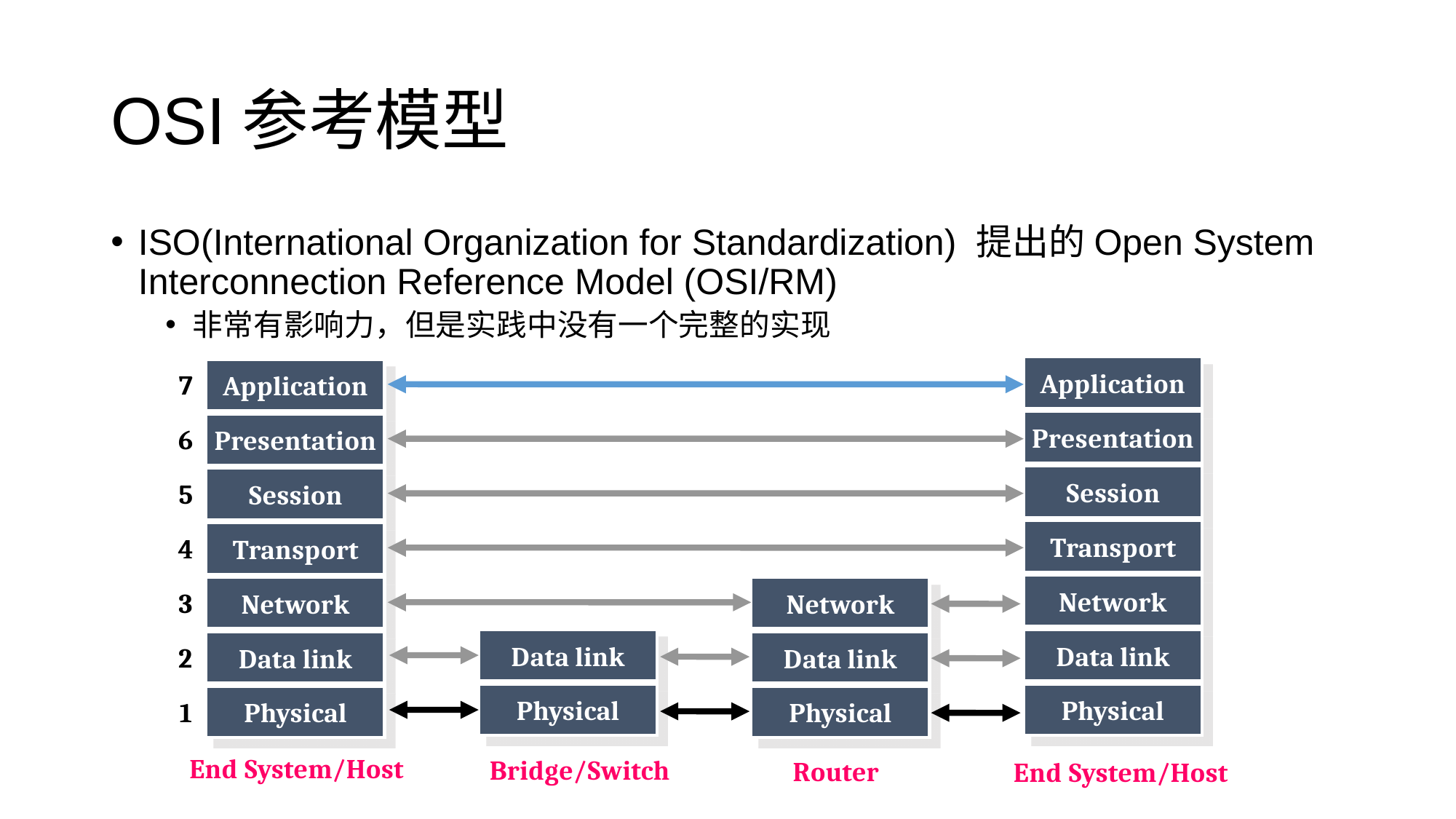

# OSI参考模型
ISO(International Organization for Standardization) 提出的Open System Interconnection Reference Model (OSI/RM)
非常有影响力，但是实践中没有一个完整的实现
Application
Application
7

Presentation
Presentation
6

Session
Session
5

Transport
Transport
4

Network
Network
Network
3

Data link
Data link
Data link
Data link
2

Physical
Physical
Physical
Physical
1

End System/Host
Bridge/Switch
Router
End System/Host